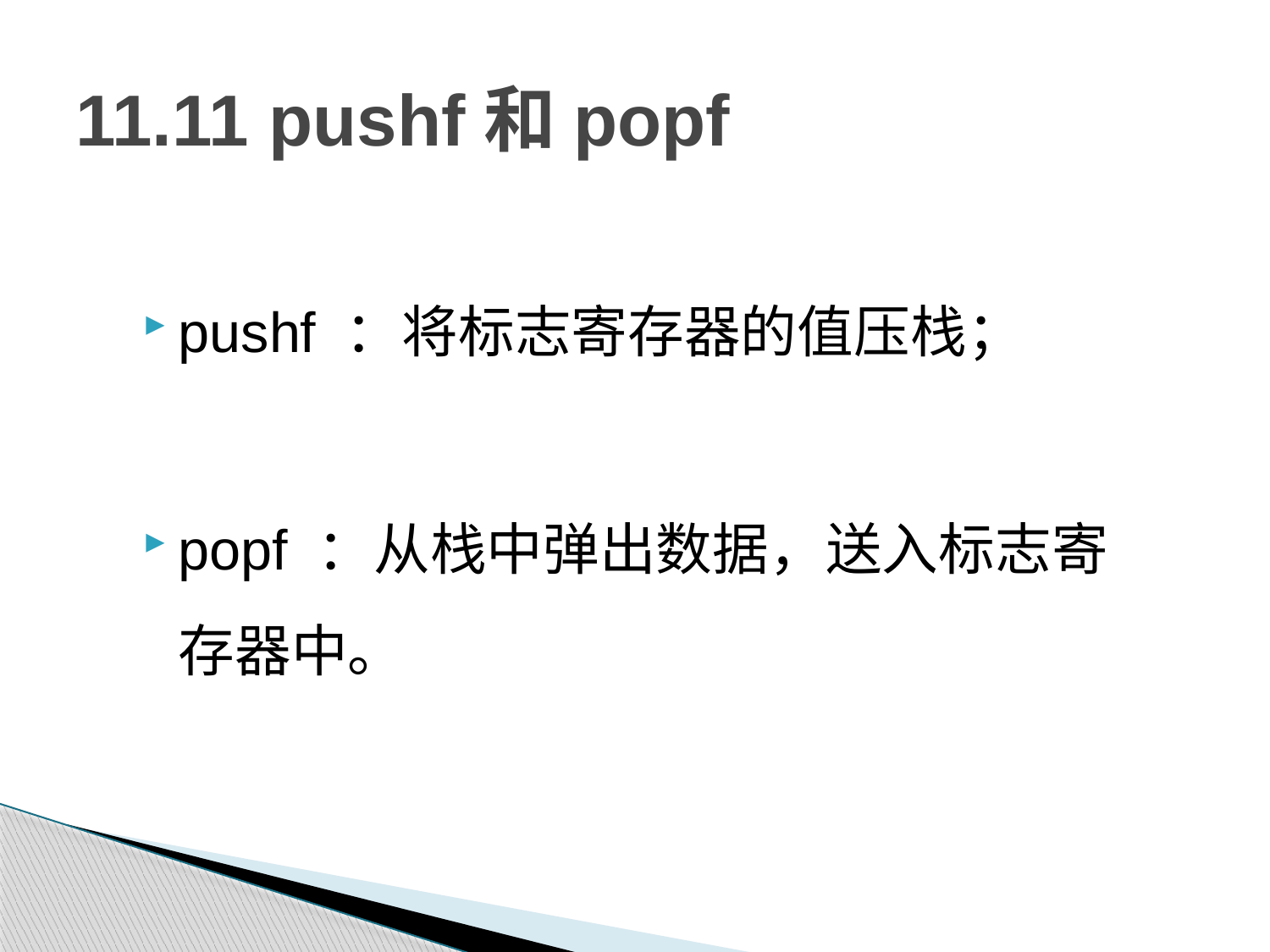

# 11.11 pushf和popf
pushf ：将标志寄存器的值压栈；

popf ：从栈中弹出数据，送入标志寄存器中。